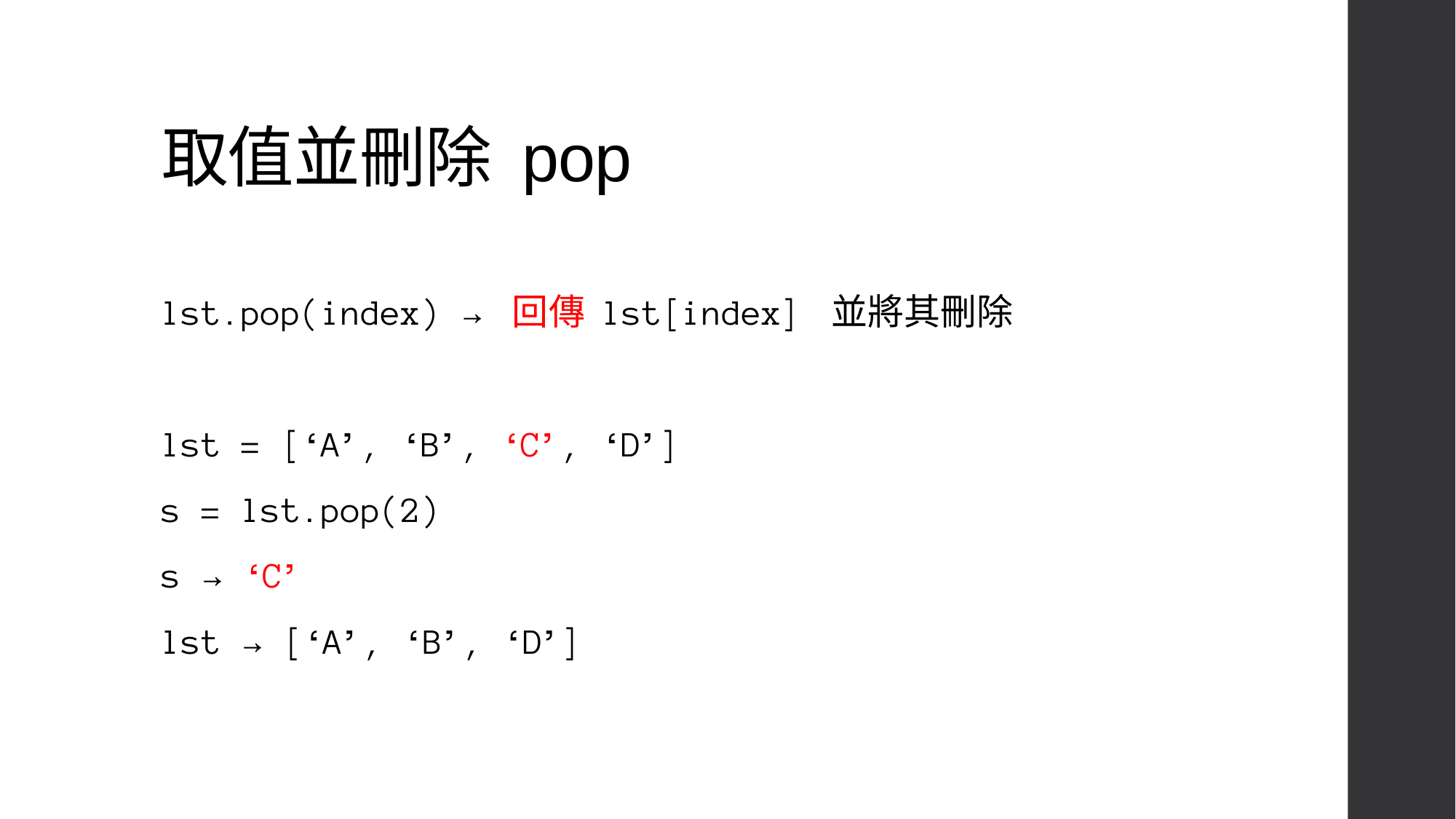

# 取值並刪除 pop

lst.pop(index) → 回傳 lst[index] 並將其刪除

lst = [‘A’, ‘B’, ‘C’, ‘D’]
s = lst.pop(2)
s → ‘C’
lst → [‘A’, ‘B’, ‘D’]